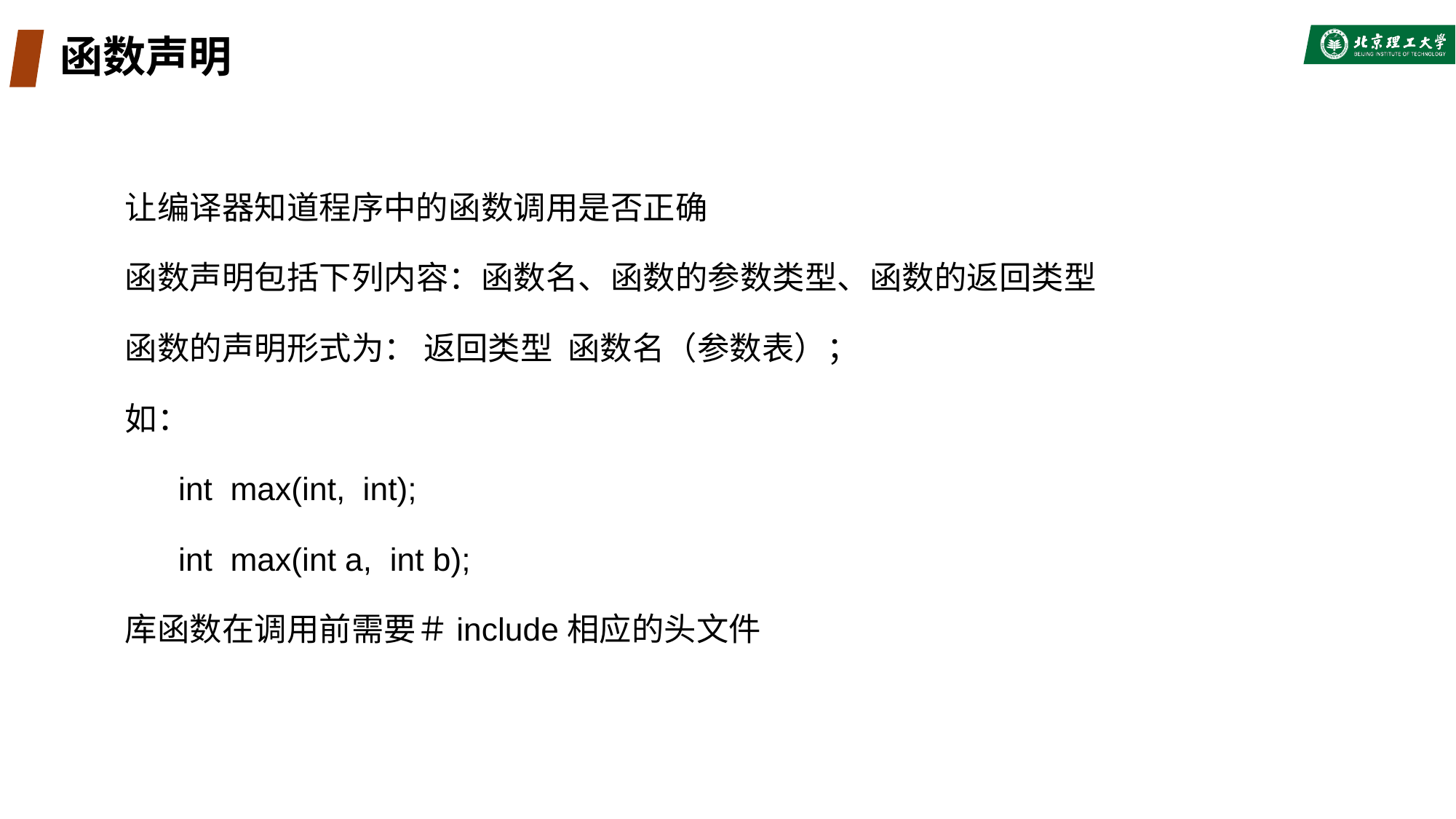

# 函数声明
让编译器知道程序中的函数调用是否正确
函数声明包括下列内容：函数名、函数的参数类型、函数的返回类型
函数的声明形式为： 返回类型  函数名（参数表）；
如：
      int  max(int,  int);
      int  max(int a,  int b);
库函数在调用前需要＃include相应的头文件